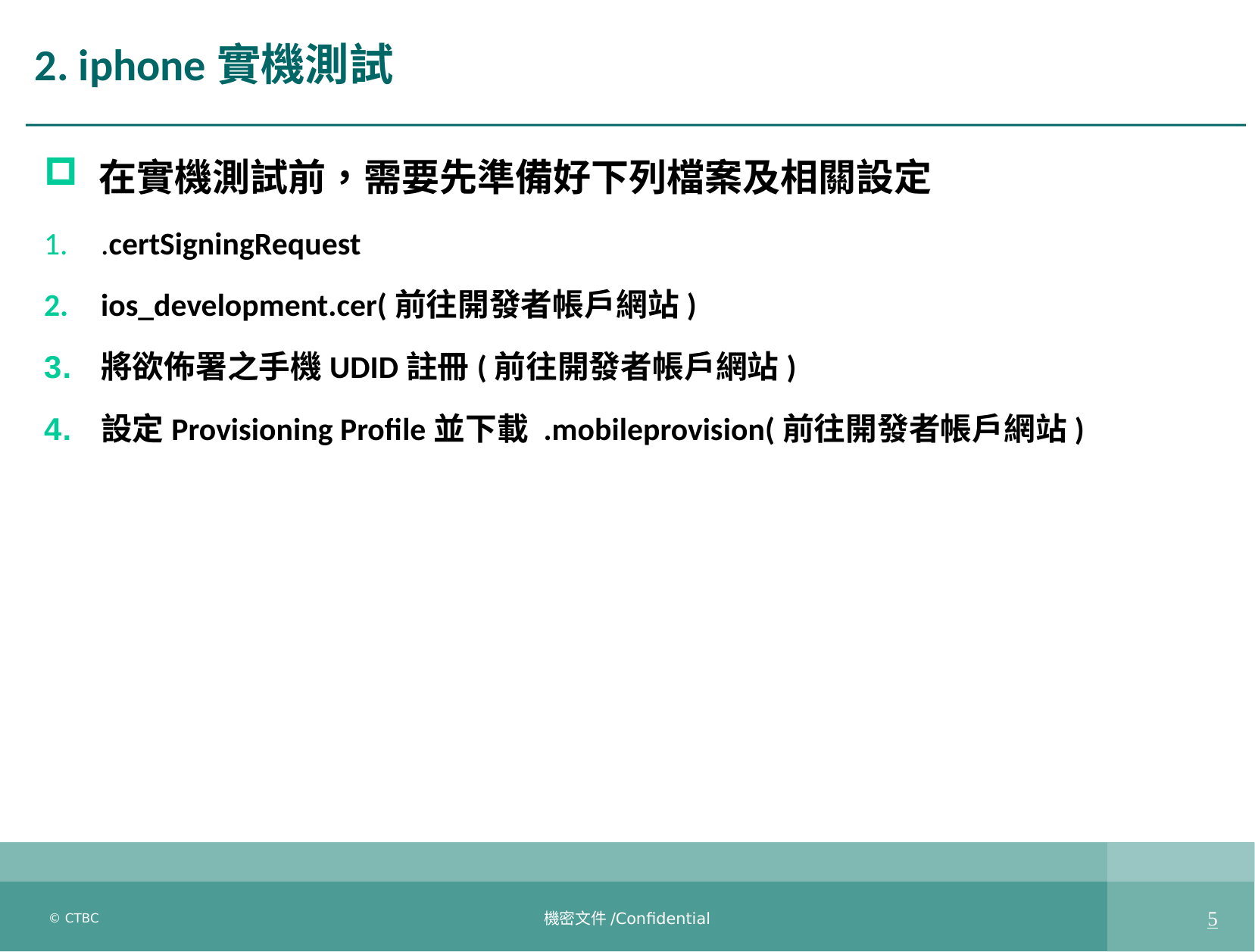

# 2. iphone實機測試
在實機測試前，需要先準備好下列檔案及相關設定
.certSigningRequest
ios_development.cer(前往開發者帳戶網站)
將欲佈署之手機UDID註冊(前往開發者帳戶網站)
設定Provisioning Profile並下載 .mobileprovision(前往開發者帳戶網站)

5